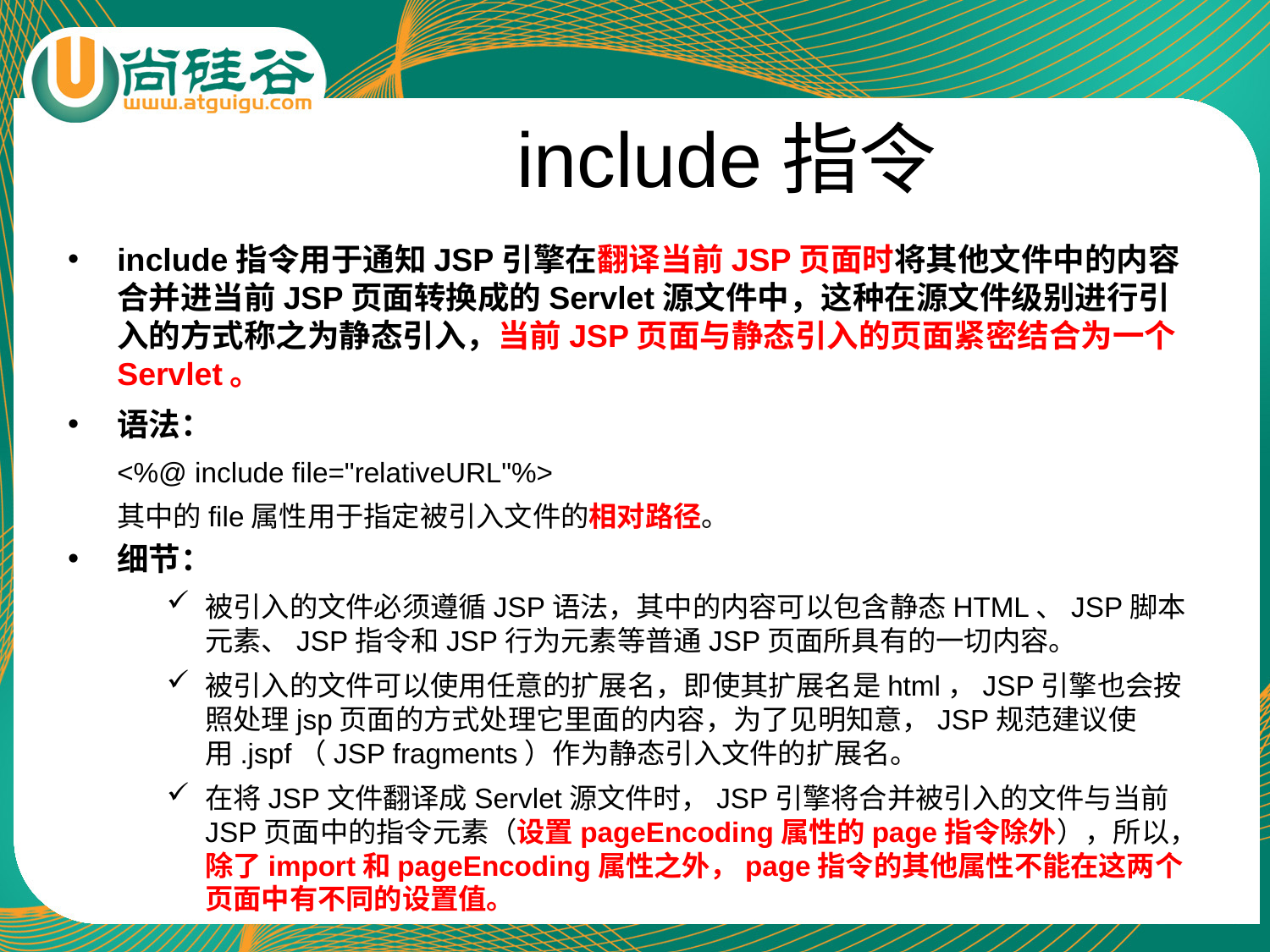

# include指令
include指令用于通知JSP引擎在翻译当前JSP页面时将其他文件中的内容合并进当前JSP页面转换成的Servlet源文件中，这种在源文件级别进行引入的方式称之为静态引入，当前JSP页面与静态引入的页面紧密结合为一个Servlet。
语法：
	<%@ include file="relativeURL"%>
	其中的file属性用于指定被引入文件的相对路径。
细节：
被引入的文件必须遵循JSP语法，其中的内容可以包含静态HTML、JSP脚本元素、JSP指令和JSP行为元素等普通JSP页面所具有的一切内容。
被引入的文件可以使用任意的扩展名，即使其扩展名是html，JSP引擎也会按照处理jsp页面的方式处理它里面的内容，为了见明知意，JSP规范建议使用.jspf（JSP fragments）作为静态引入文件的扩展名。
在将JSP文件翻译成Servlet源文件时，JSP引擎将合并被引入的文件与当前JSP页面中的指令元素（设置pageEncoding属性的page指令除外），所以，除了import和pageEncoding属性之外，page指令的其他属性不能在这两个页面中有不同的设置值。